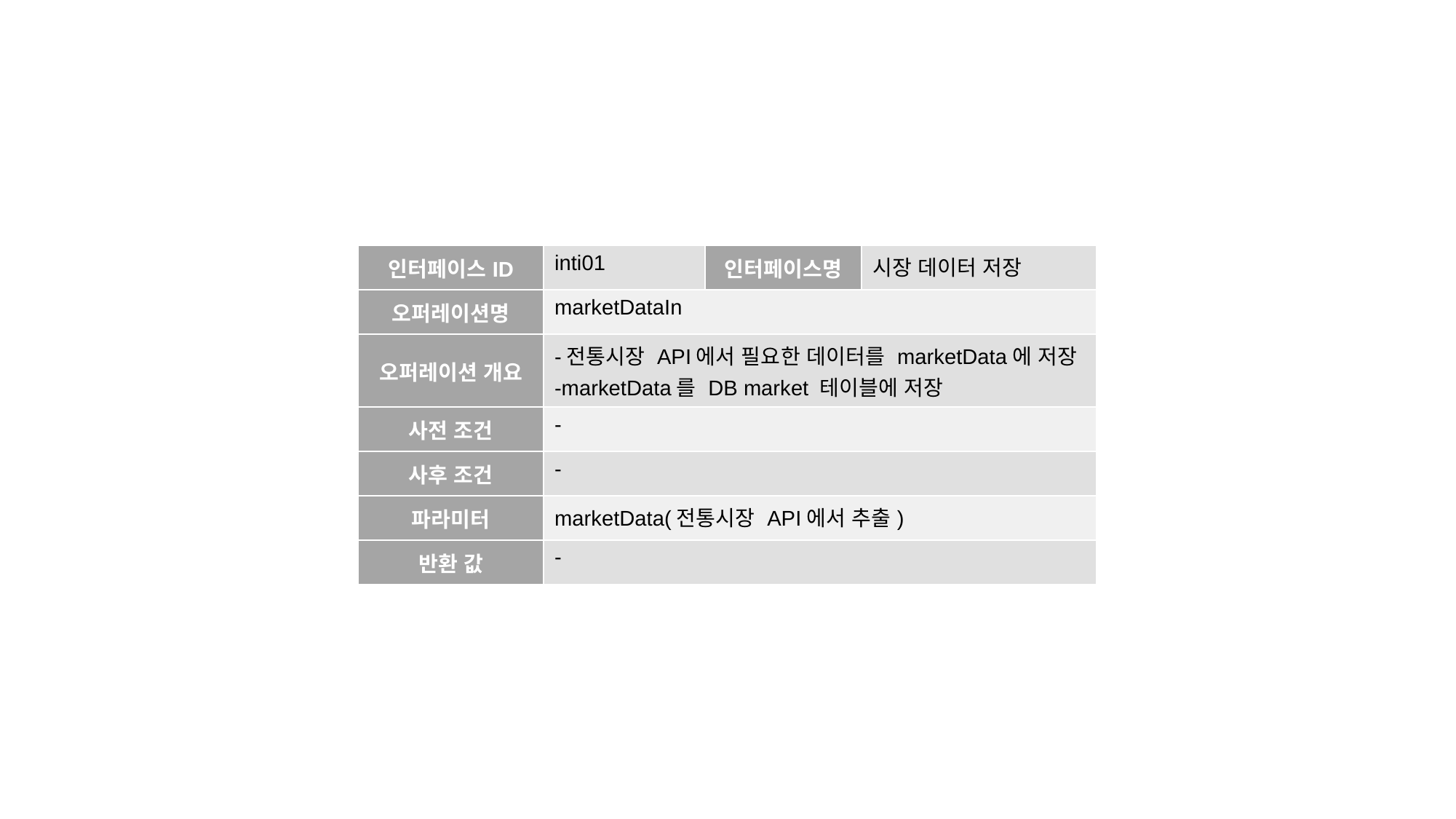

| 인터페이스ID | inti01 | 인터페이스명 | 시장 데이터 저장 |
| --- | --- | --- | --- |
| 오퍼레이션명 | marketDataIn |  |  |
| 오퍼레이션 개요 | -전통시장 API에서 필요한 데이터를 marketData에 저장 -marketData를 DB market 테이블에 저장 |  |  |
| 사전 조건 | - |  |  |
| 사후 조건 | - |  |  |
| 파라미터 | marketData(전통시장 API에서 추출) |  |  |
| 반환 값 | - |  |  |